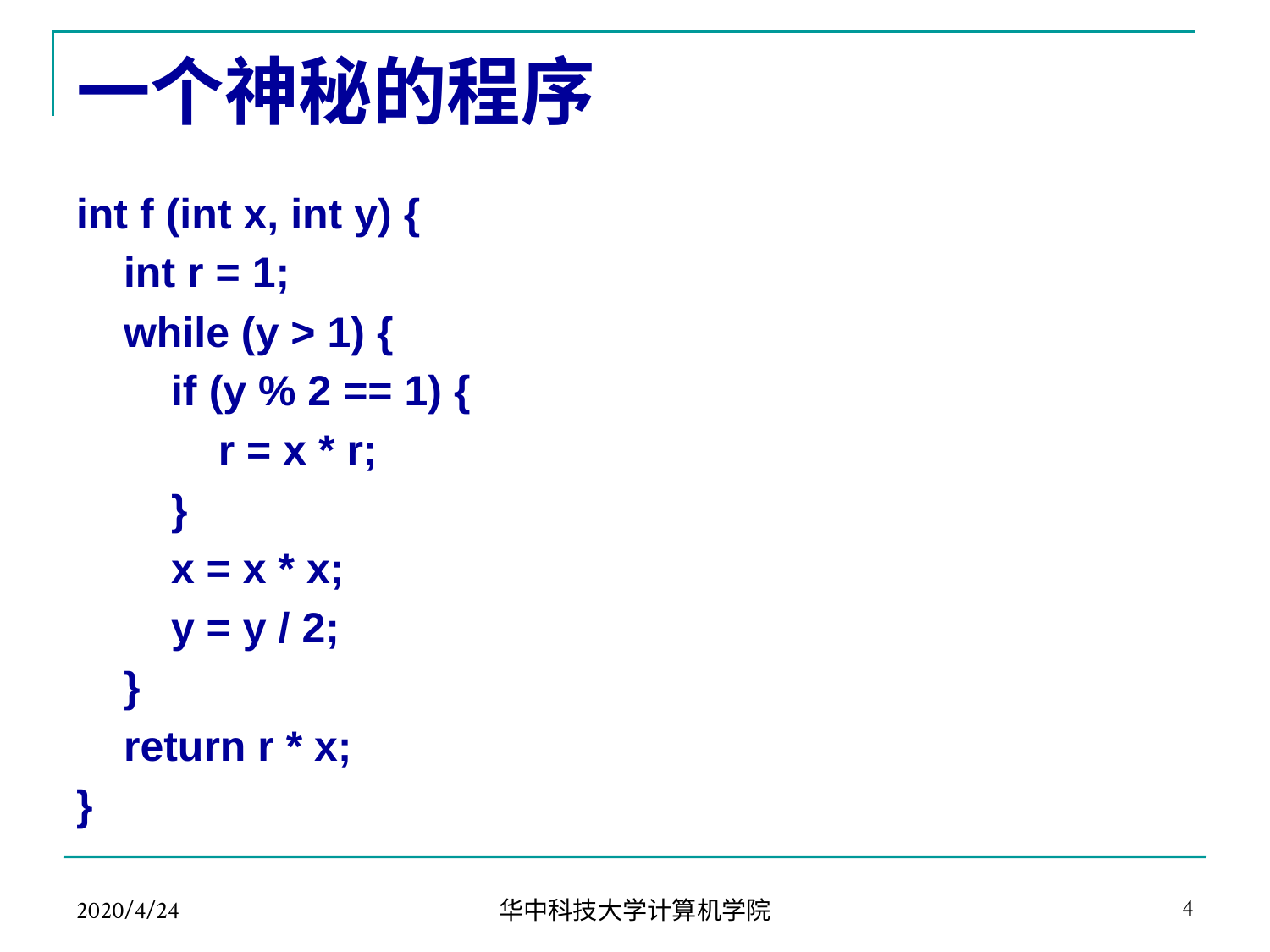

# 一个神秘的程序
int f (int x, int y) {
    int r = 1;
    while (y > 1) {
        if (y % 2 == 1) {
            r = x * r;
        }
        x = x * x;
        y = y / 2;
    }
    return r * x;
}
2020/4/24
4
华中科技大学计算机学院